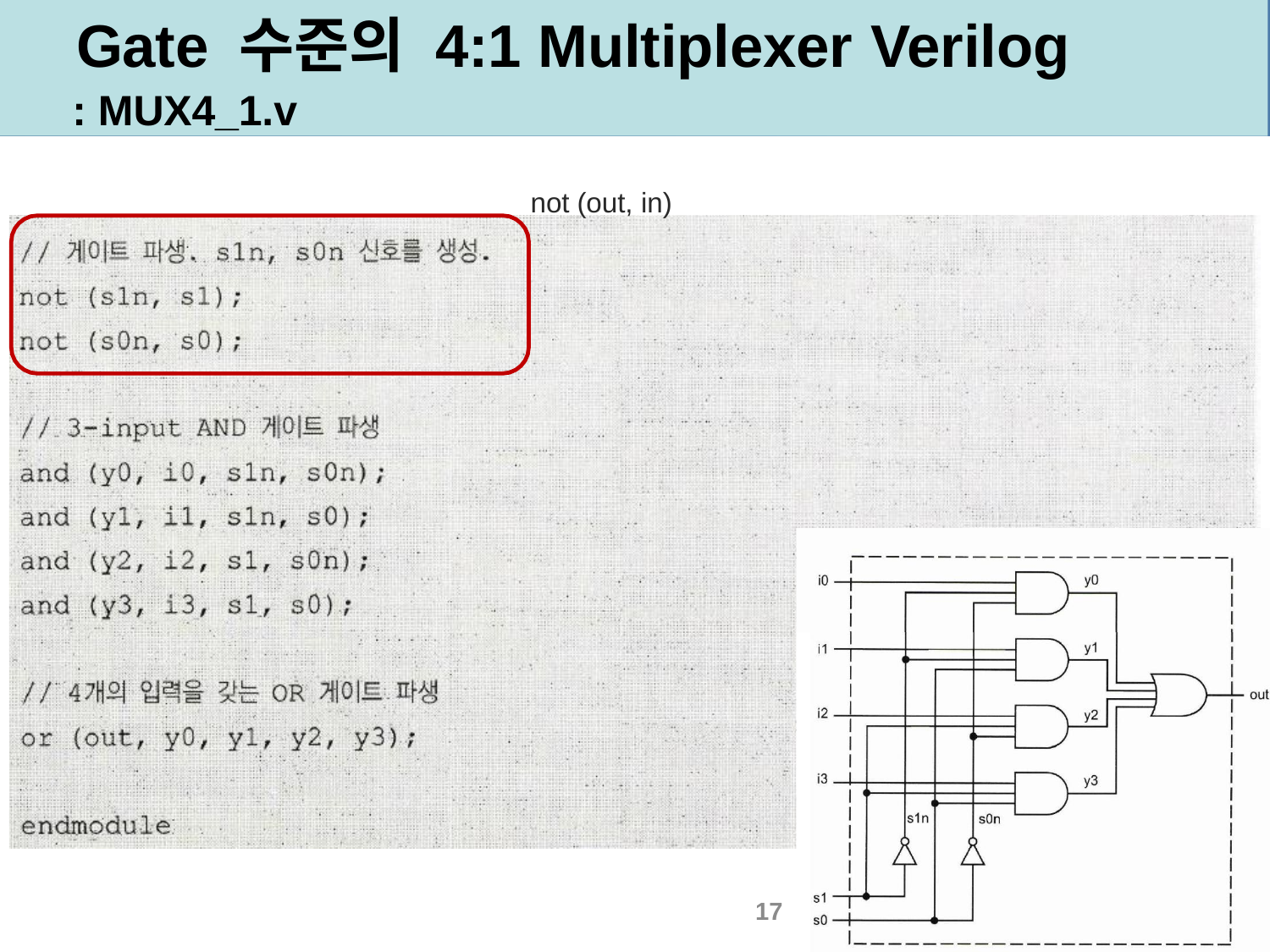

Gate 수준의 4:1 Multiplexer Verilog
: MUX4_1.v
not (out, in)

17
16